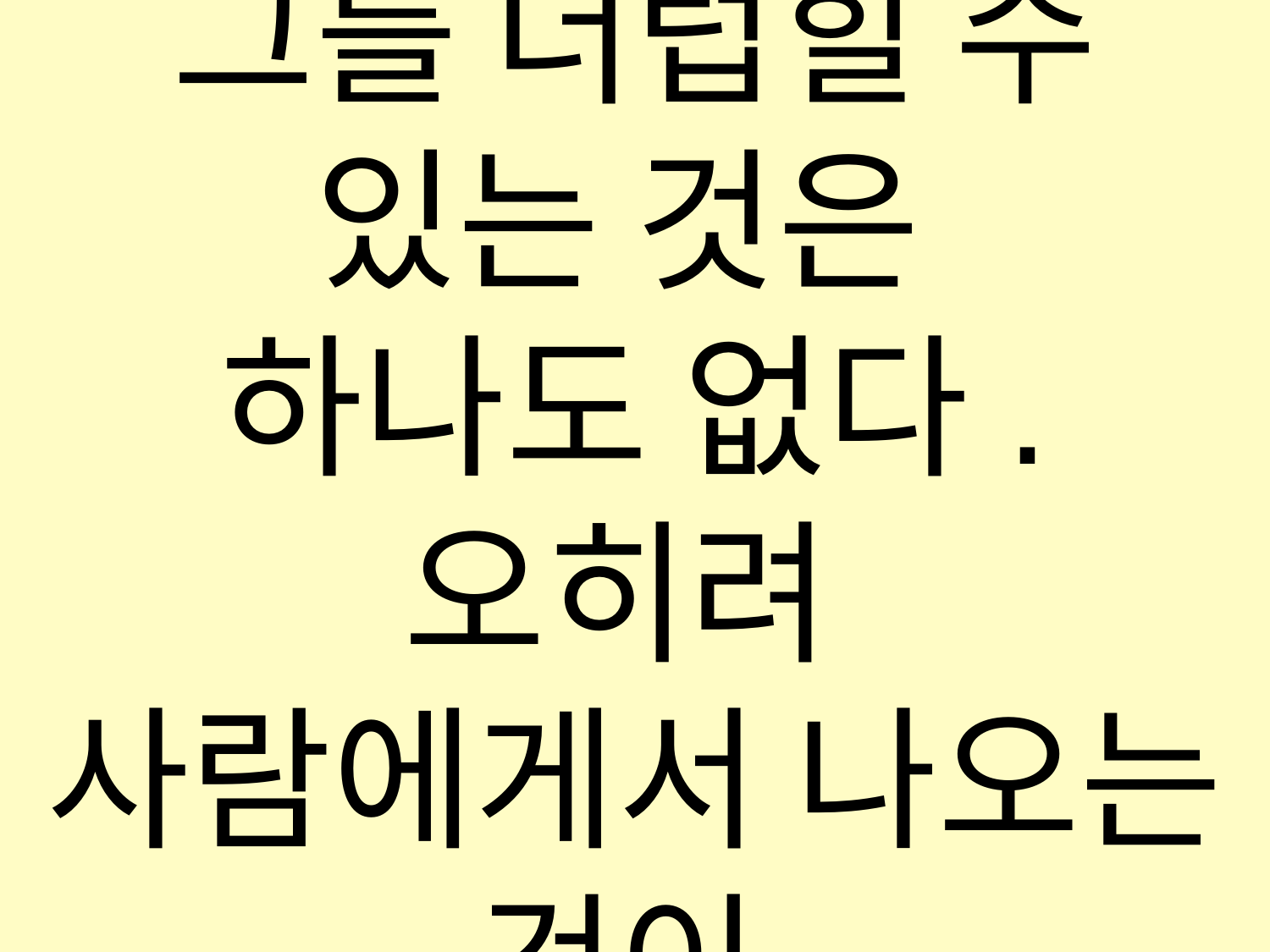

밖에서 몸 안으로 들어가
그를 더럽힐 수 있는 것은
하나도 없다. 오히려
사람에게서 나오는 것이
그를 더럽힌다. 안에서 곧